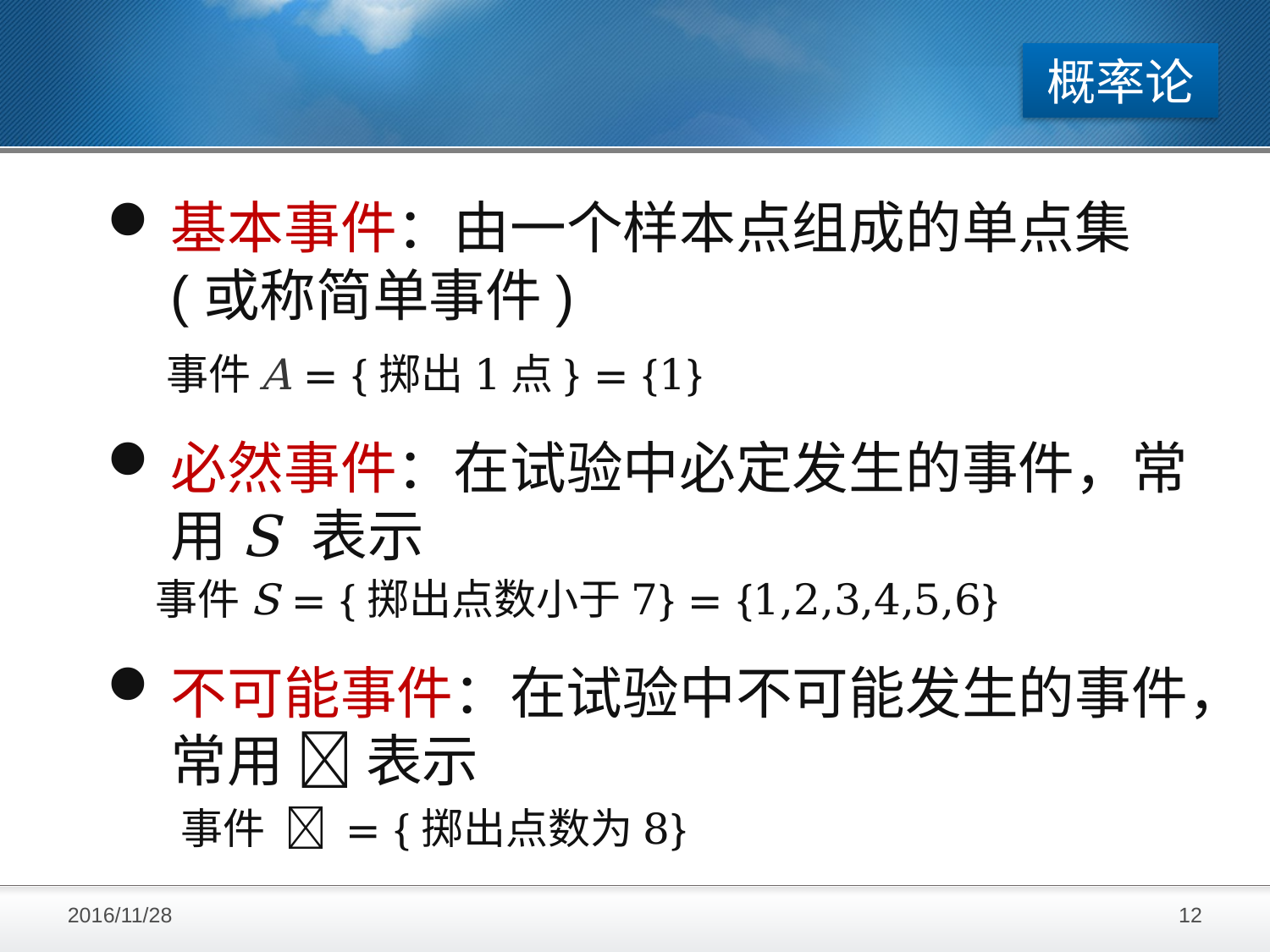

概率论
基本事件：由一个样本点组成的单点集(或称简单事件)
事件A = {掷出1点} = {1}
必然事件：在试验中必定发生的事件，常用S 表示
事件S = {掷出点数小于7} = {1,2,3,4,5,6}
不可能事件：在试验中不可能发生的事件，常用 ∅ 表示
事件  ∅ = {掷出点数为8}
2016/11/28
12